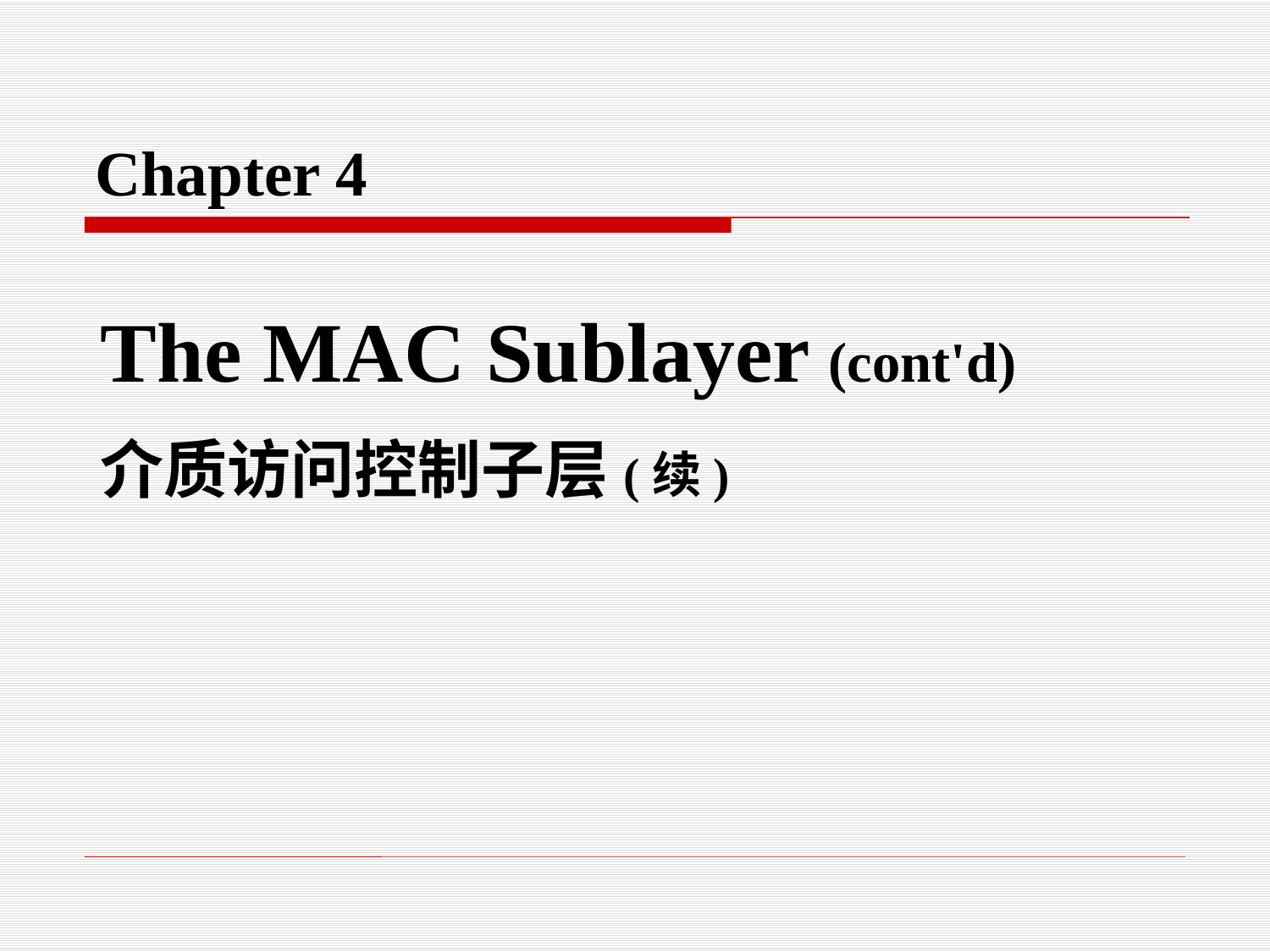

Chapter 4
The MAC Sublayer (cont'd)
介质访问控制子层(续)

1